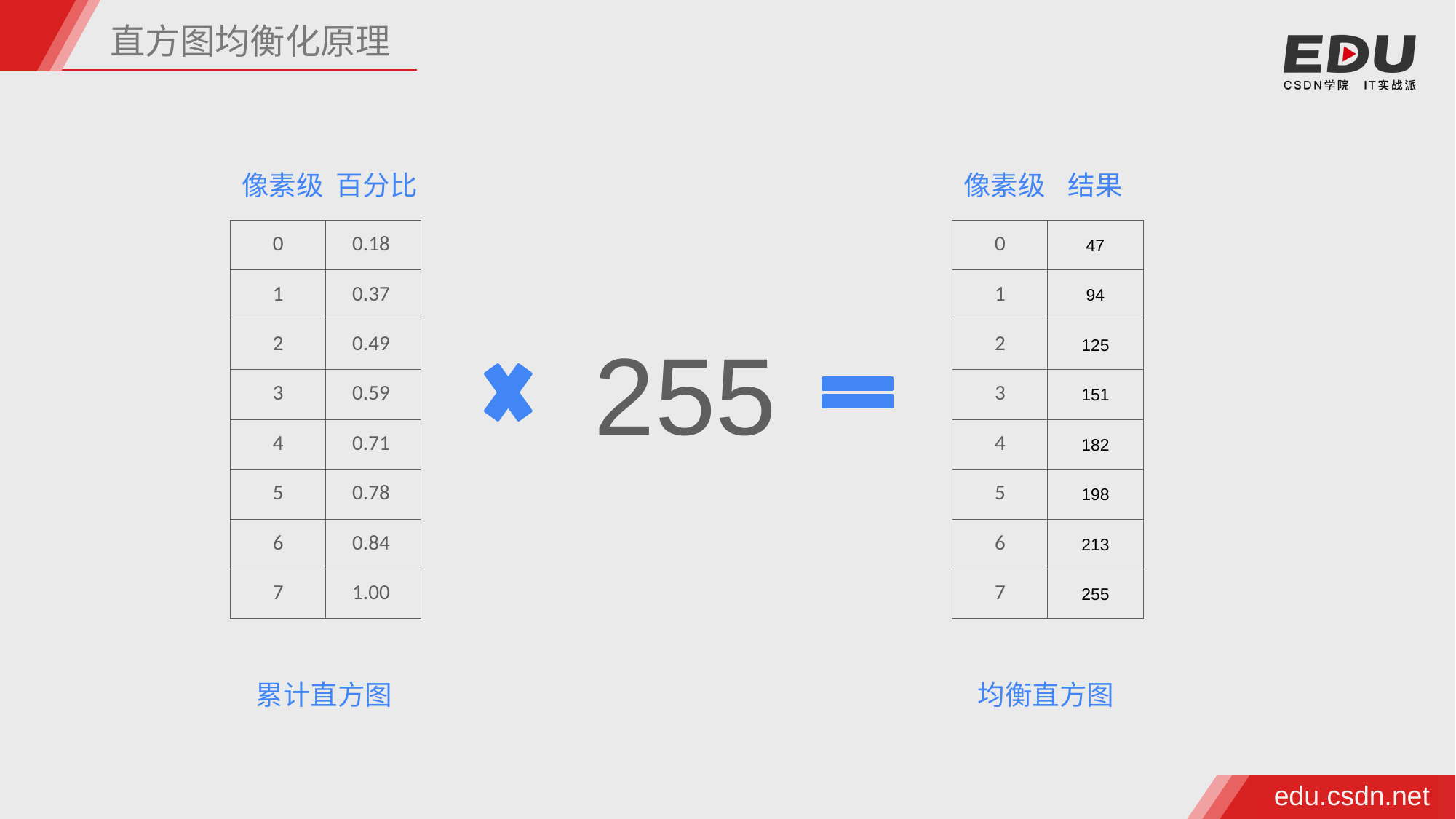

直方图均衡化原理
像素级
百分比
像素级
结果
| 0 | 0.18 |
| --- | --- |
| 1 | 0.37 |
| 2 | 0.49 |
| 3 | 0.59 |
| 4 | 0.71 |
| 5 | 0.78 |
| 6 | 0.84 |
| 7 | 1.00 |
| 0 | 47 |
| --- | --- |
| 1 | 94 |
| 2 | 125 |
| 3 | 151 |
| 4 | 182 |
| 5 | 198 |
| 6 | 213 |
| 7 | 255 |
255

累计直方图
均衡直方图